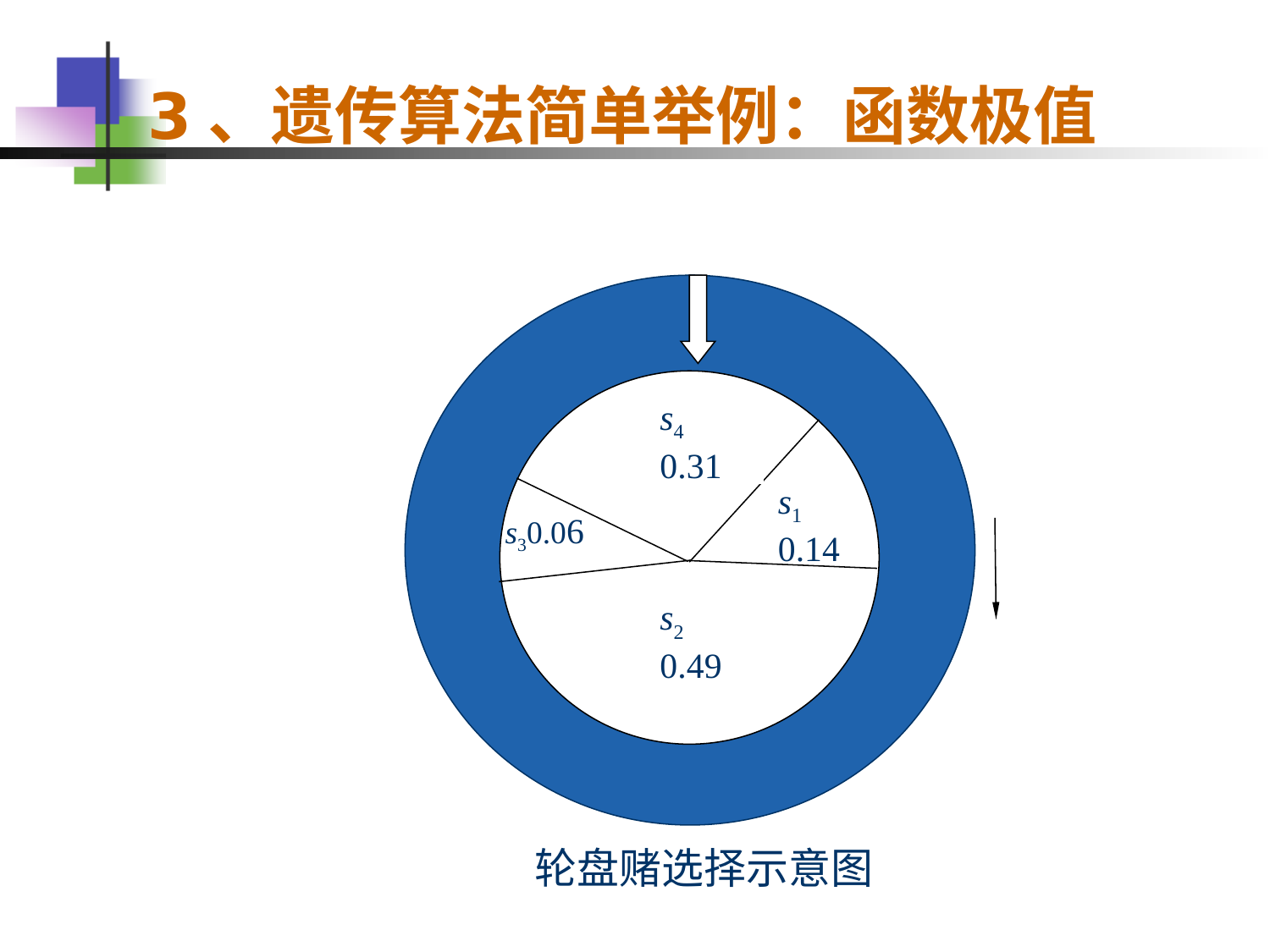

3、遗传算法简单举例：函数极值

s4
0.31

s1
0.14
s30.06

s2
0.49
      轮盘赌选择示意图